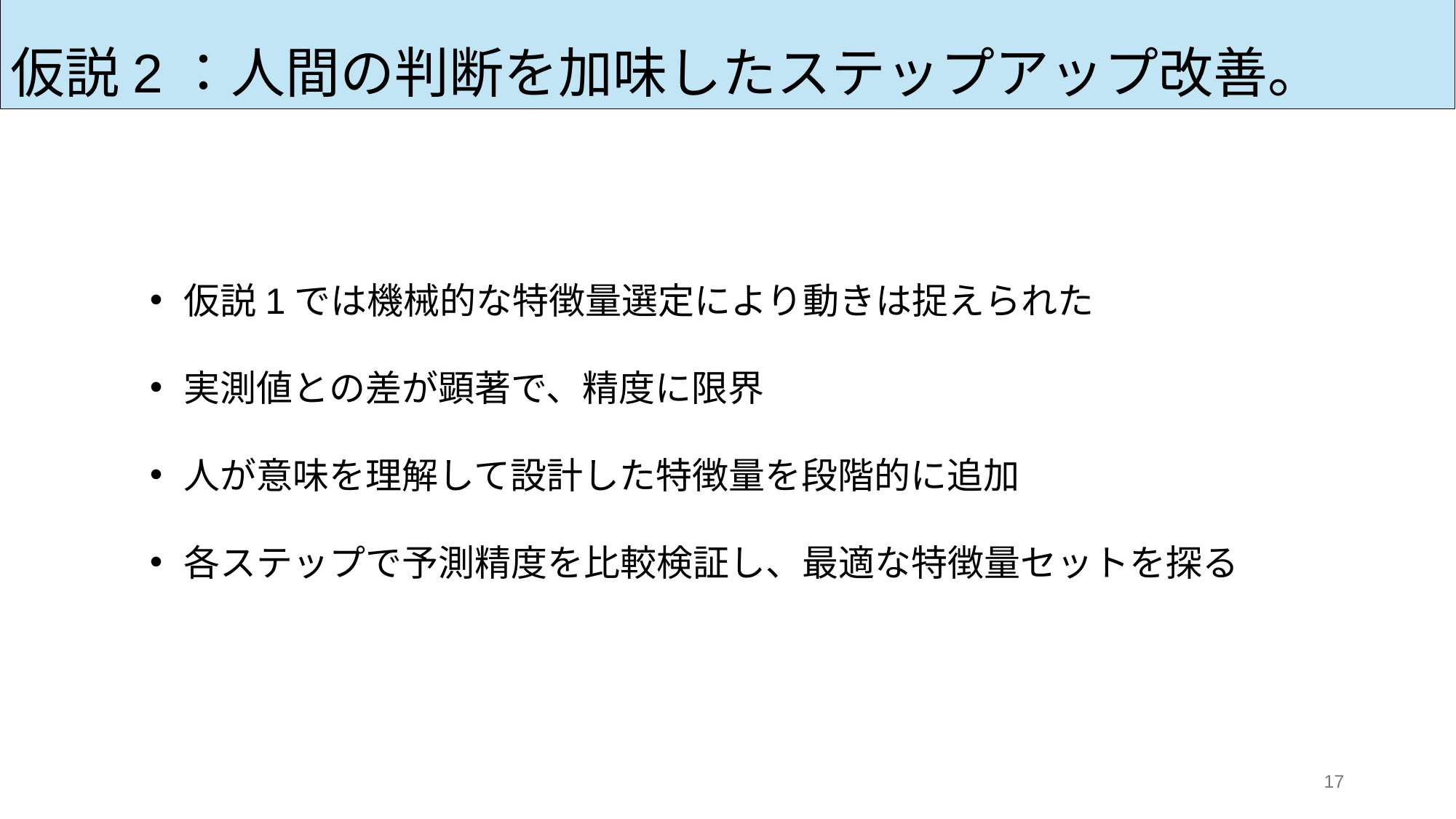

仮説2：人間の判断を加味したステップアップ改善。

仮説1では機械的な特徴量選定により動きは捉えられた
実測値との差が顕著で、精度に限界
人が意味を理解して設計した特徴量を段階的に追加
各ステップで予測精度を比較検証し、最適な特徴量セットを探る

17